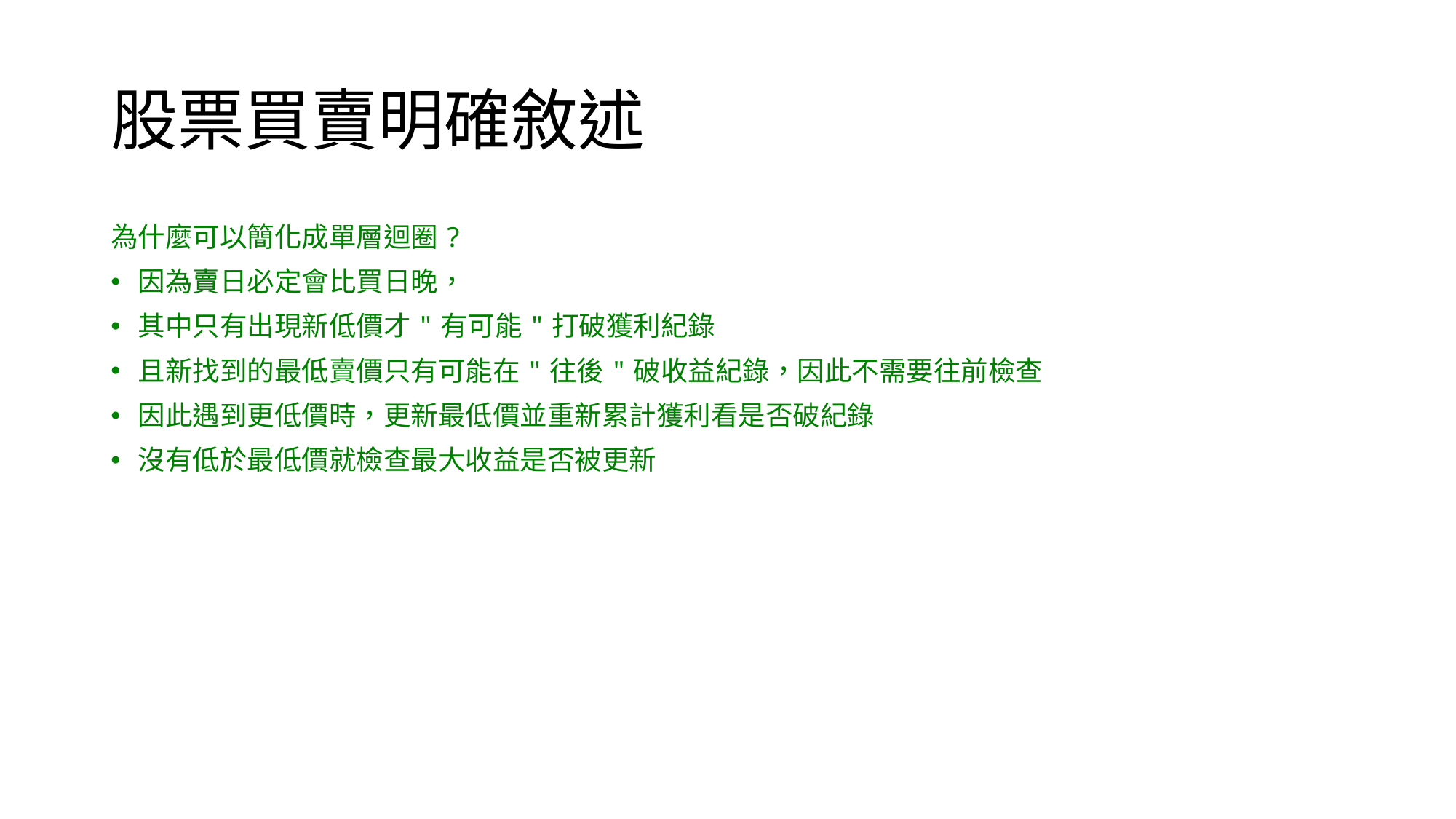

# 股票買賣明確敘述
為什麼可以簡化成單層迴圈?
因為賣日必定會比買日晚，
其中只有出現新低價才"有可能"打破獲利紀錄
且新找到的最低賣價只有可能在"往後"破收益紀錄，因此不需要往前檢查
因此遇到更低價時，更新最低價並重新累計獲利看是否破紀錄
沒有低於最低價就檢查最大收益是否被更新